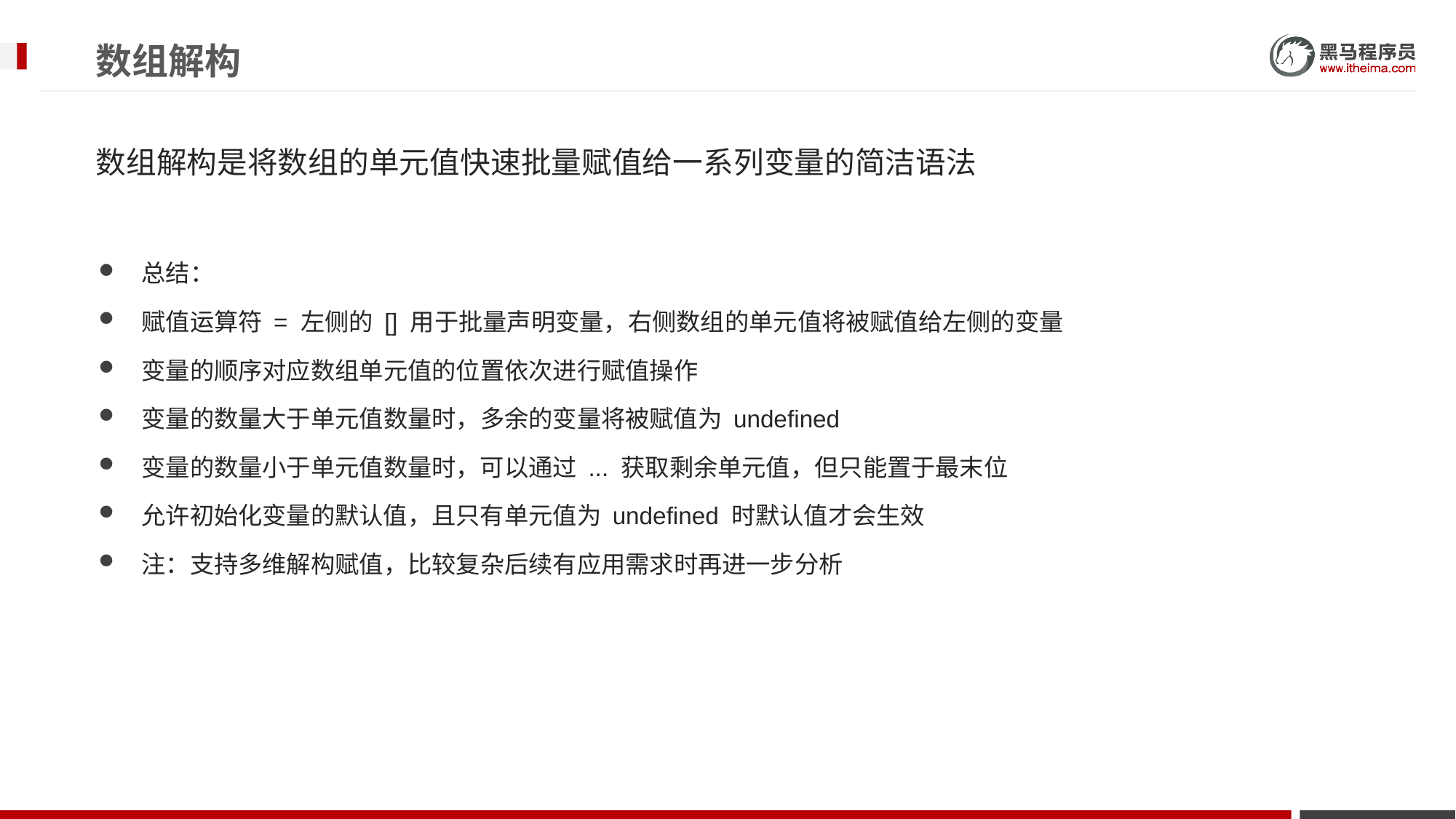

# 数组解构
数组解构是将数组的单元值快速批量赋值给一系列变量的简洁语法
总结：
赋值运算符 = 左侧的 [] 用于批量声明变量，右侧数组的单元值将被赋值给左侧的变量
变量的顺序对应数组单元值的位置依次进行赋值操作
变量的数量大于单元值数量时，多余的变量将被赋值为 undefined
变量的数量小于单元值数量时，可以通过 ... 获取剩余单元值，但只能置于最末位
允许初始化变量的默认值，且只有单元值为 undefined 时默认值才会生效
注：支持多维解构赋值，比较复杂后续有应用需求时再进一步分析